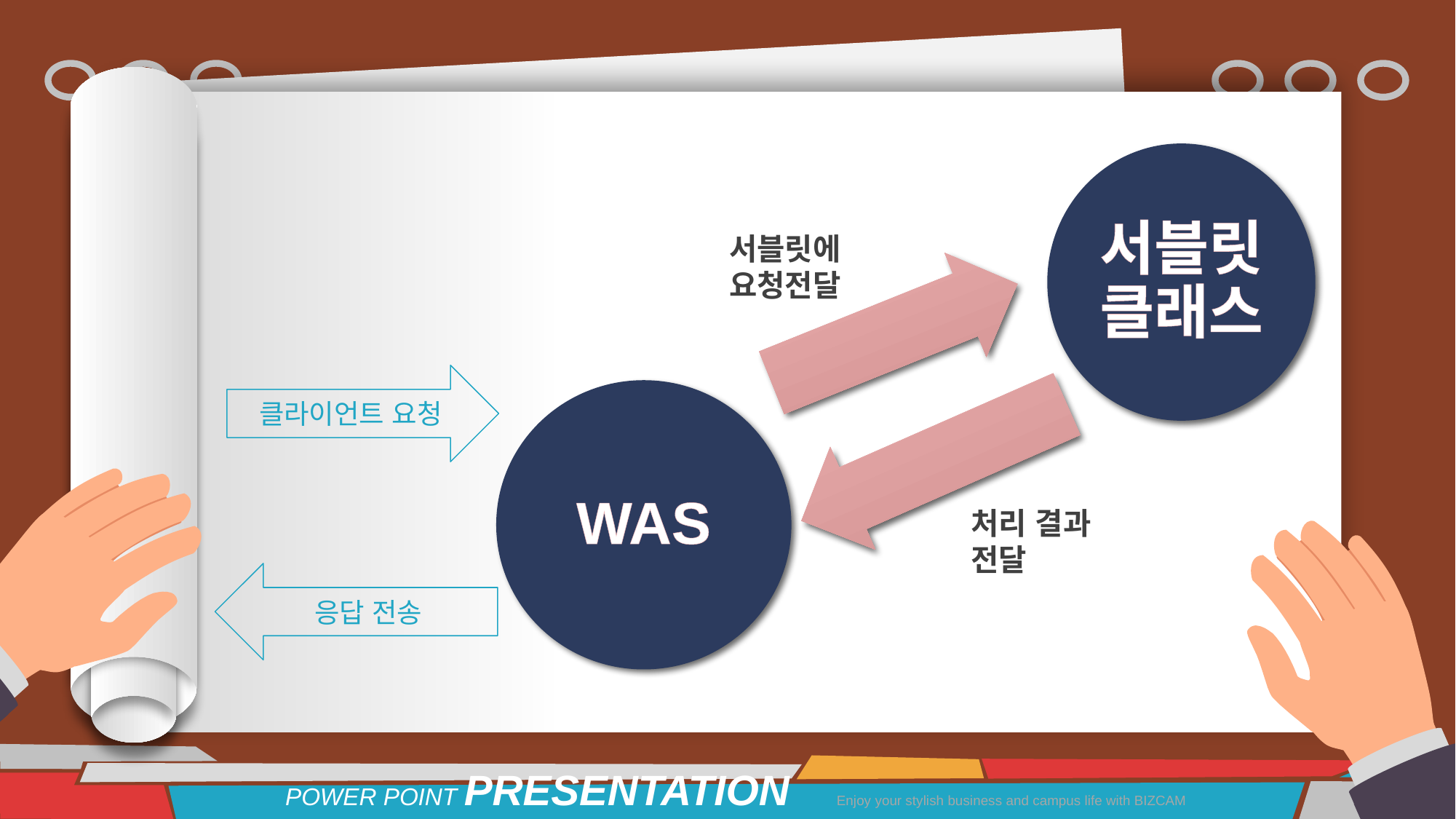

서블릿 클래스
서블릿에
요청전달

클라이언트 요청
WAS

처리 결과
전달

응답 전송
POWER POINT PRESENTATION    Enjoy your stylish business and campus life with BIZCAM